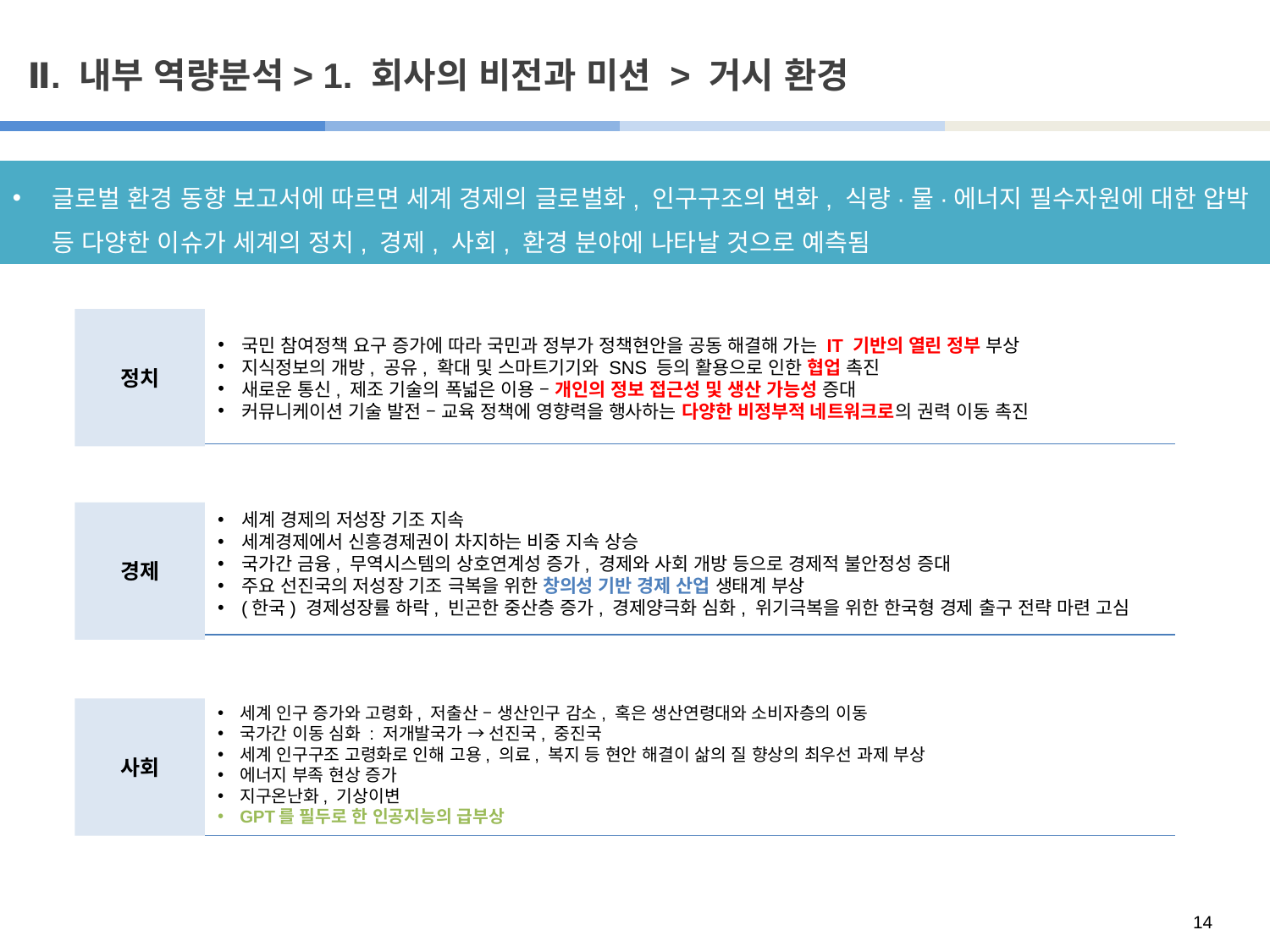

# Ⅱ. 내부 역량분석> 1. 회사의 비전과 미션 > 거시 환경
글로벌 환경 동향 보고서에 따르면 세계 경제의 글로벌화, 인구구조의 변화, 식량·물·에너지 필수자원에 대한 압박 등 다양한 이슈가 세계의 정치, 경제, 사회, 환경 분야에 나타날 것으로 예측됨
정치
국민 참여정책 요구 증가에 따라 국민과 정부가 정책현안을 공동 해결해 가는 IT 기반의 열린 정부 부상
지식정보의 개방, 공유, 확대 및 스마트기기와 SNS 등의 활용으로 인한 협업 촉진
새로운 통신, 제조 기술의 폭넓은 이용 – 개인의 정보 접근성 및 생산 가능성 증대
커뮤니케이션 기술 발전 – 교육 정책에 영향력을 행사하는 다양한 비정부적 네트워크로의 권력 이동 촉진
세계 경제의 저성장 기조 지속
세계경제에서 신흥경제권이 차지하는 비중 지속 상승
국가간 금융, 무역시스템의 상호연계성 증가, 경제와 사회 개방 등으로 경제적 불안정성 증대
주요 선진국의 저성장 기조 극복을 위한 창의성 기반 경제 산업 생태계 부상
(한국) 경제성장률 하락, 빈곤한 중산층 증가, 경제양극화 심화, 위기극복을 위한 한국형 경제 출구 전략 마련 고심
경제
세계 인구 증가와 고령화, 저출산 – 생산인구 감소, 혹은 생산연령대와 소비자층의 이동
국가간 이동 심화 : 저개발국가 → 선진국, 중진국
세계 인구구조 고령화로 인해 고용, 의료, 복지 등 현안 해결이 삶의 질 향상의 최우선 과제 부상
에너지 부족 현상 증가
지구온난화, 기상이변
GPT를 필두로 한 인공지능의 급부상
사회
14